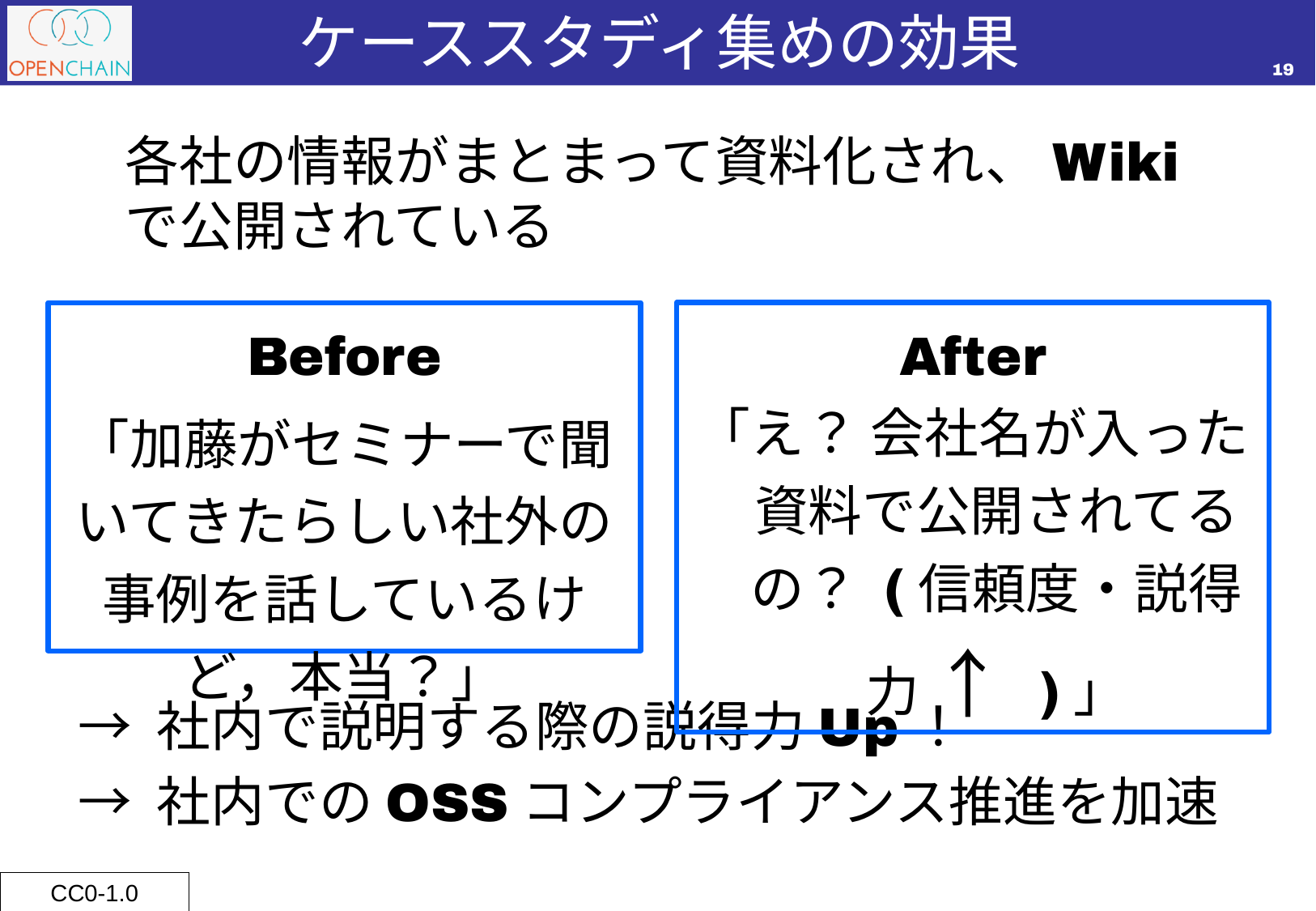

# ケーススタディ集めの効果
19
	各社の情報がまとまって資料化され、Wikiで公開されている

→ 社内で説明する際の説得力Up！
→ 社内でのOSSコンプライアンス推進を加速
After
「え？ 会社名が入った資料で公開されてるの？ (信頼度・説得力 ↑ )」
Before
「加藤がセミナーで聞いてきたらしい社外の事例を話しているけど，本当？」
CC0-1.0